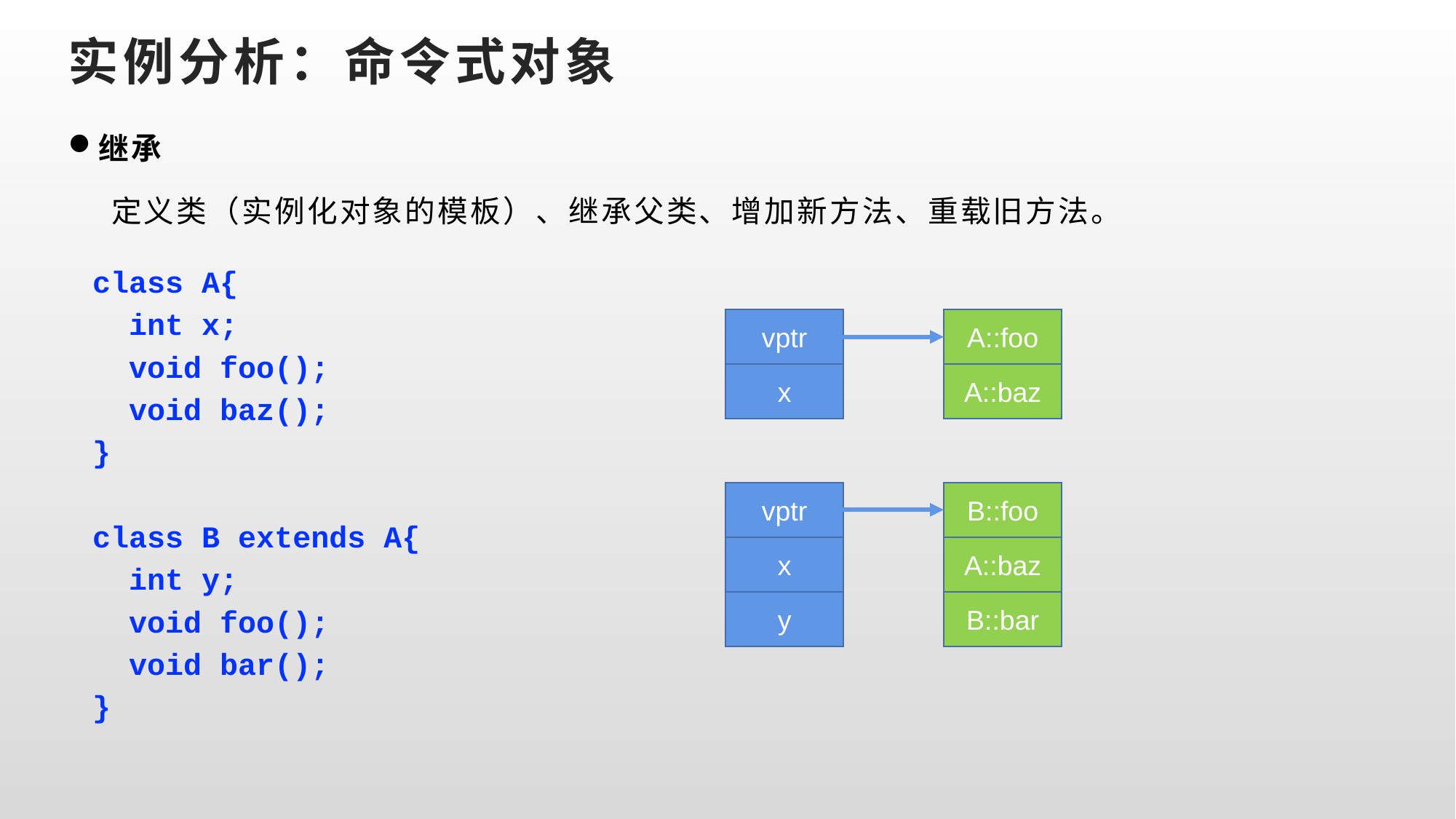

# 实例分析：命令式对象
继承
    定义类（实例化对象的模板）、继承父类、增加新方法、重载旧方法。
class A{
  int x;
  void foo();
  void baz();
}

class B extends A{
  int y;
  void foo();
  void bar();
}
vptr
A::foo
x
A::baz
vptr
B::foo
x
A::baz
y
B::bar